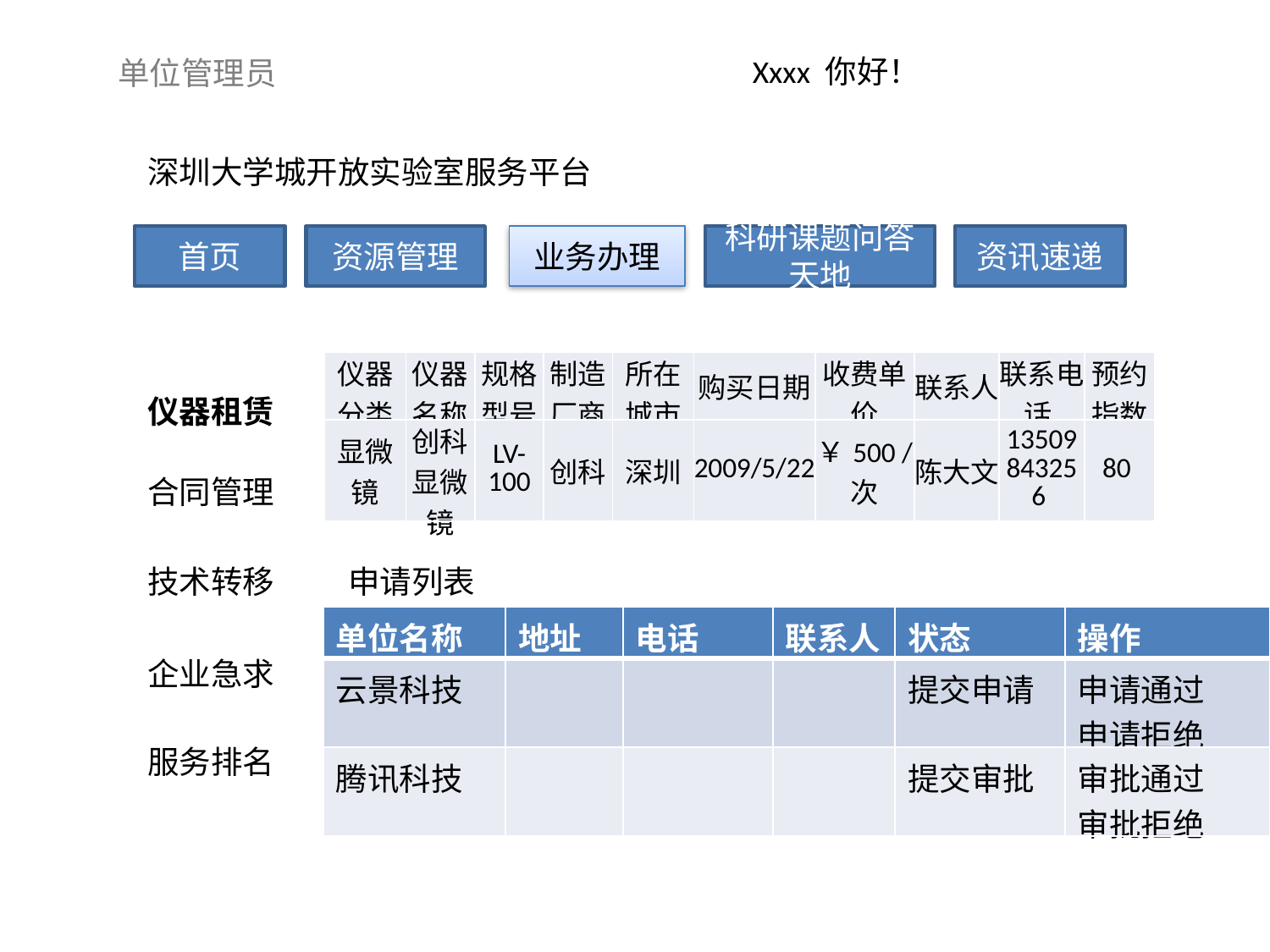

Xxxx 你好！
单位管理员
深圳大学城开放实验室服务平台
首页
资源管理
业务办理
科研课题问答天地
资讯速递
| 仪器分类 | 仪器名称 | 规格型号 | 制造厂商 | 所在城市 | 购买日期 | 收费单价 | 联系人 | 联系电话 | 预约指数 |
| --- | --- | --- | --- | --- | --- | --- | --- | --- | --- |
| 显微镜 | 创科显微镜 | LV-100 | 创科 | 深圳 | 2009/5/22 | ￥500 / 次 | 陈大文 | 13509843256 | 80 |
仪器租赁
合同管理
技术转移
申请列表
| 单位名称 | 地址 | 电话 | 联系人 | 状态 | 操作 |
| --- | --- | --- | --- | --- | --- |
| 云景科技 |  |  |  | 提交申请 | 申请通过 申请拒绝 |
| 腾讯科技 |  |  |  | 提交审批 | 审批通过 审批拒绝 |
企业急求
服务排名